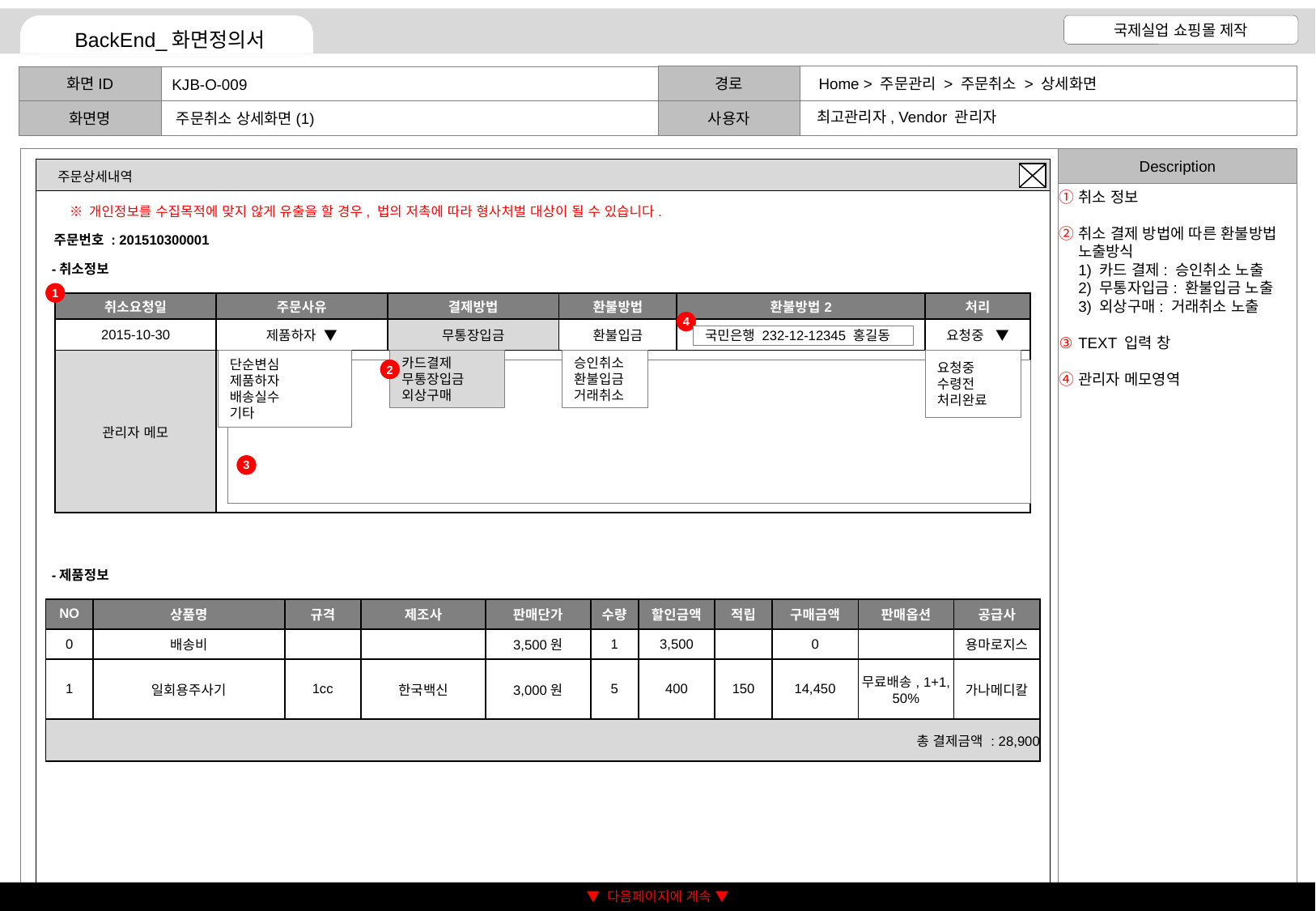

Home > 주문관리 > 주문취소 > 상세화면
KJB-O-009
최고관리자, Vendor 관리자
주문취소 상세화면(1)

주문상세내역

취소 정보

취소 결제 방법에 따른 환불방법 노출방식
1) 카드 결제: 승인취소 노출
2) 무통자입금: 환불입금 노출
3) 외상구매: 거래취소 노출

TEXT 입력 창

관리자 메모영역

※ 개인정보를 수집목적에 맞지 않게 유출을 할 경우, 법의 저촉에 따라 형사처벌 대상이 될 수 있습니다.
주문번호 : 201510300001
-취소정보
1
| 취소요청일 | 주문사유 | 결제방법 | 환불방법 | 환불방법2 | 처리 |
| --- | --- | --- | --- | --- | --- |
| 2015-10-30 | 제품하자 ▼ | 무통장입금 | 환불입금 |  | 요청중 ▼ |
| 관리자 메모 |  |  |  |  |  |
4
국민은행 232-12-12345 홍길동
단순변심
제품하자
배송실수
기타
카드결제
무통장입금
외상구매
승인취소
환불입금
거래취소
요청중
수령전
처리완료

2
3
-제품정보
| NO | 상품명 | 규격 | 제조사 | 판매단가 | 수량 | 할인금액 | 적립 | 구매금액 | 판매옵션 | 공급사 |
| --- | --- | --- | --- | --- | --- | --- | --- | --- | --- | --- |
| 0 | 배송비 |  |  | 3,500원 | 1 | 3,500 |  | 0 |  | 용마로지스 |
| 1 | 일회용주사기 | 1cc | 한국백신 | 3,000원 | 5 | 400 | 150 | 14,450 | 무료배송, 1+1, 50% | 가나메디칼 |
| 총 결제금액 : 28,900 |  |  |  |  |  |  |  |  |  |  |
▼ 다음페이지에 계속 ▼